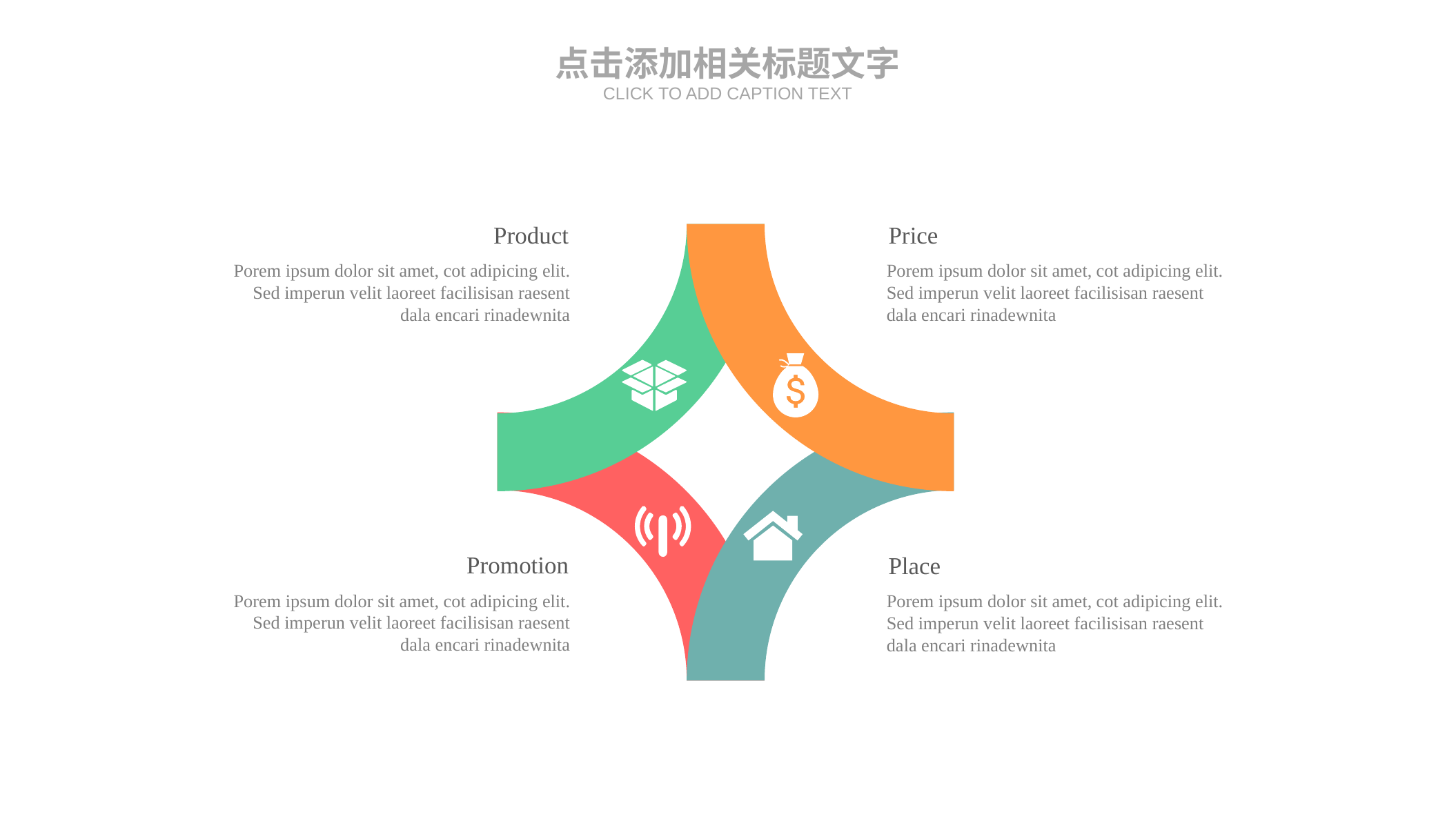

点击添加相关标题文字
CLICK TO ADD CAPTION TEXT
Product
Porem ipsum dolor sit amet, cot adipicing elit. Sed imperun velit laoreet facilisisan raesent dala encari rinadewnita
Price
Porem ipsum dolor sit amet, cot adipicing elit. Sed imperun velit laoreet facilisisan raesent dala encari rinadewnita

Promotion
Porem ipsum dolor sit amet, cot adipicing elit. Sed imperun velit laoreet facilisisan raesent dala encari rinadewnita
Place
Porem ipsum dolor sit amet, cot adipicing elit. Sed imperun velit laoreet facilisisan raesent dala encari rinadewnita